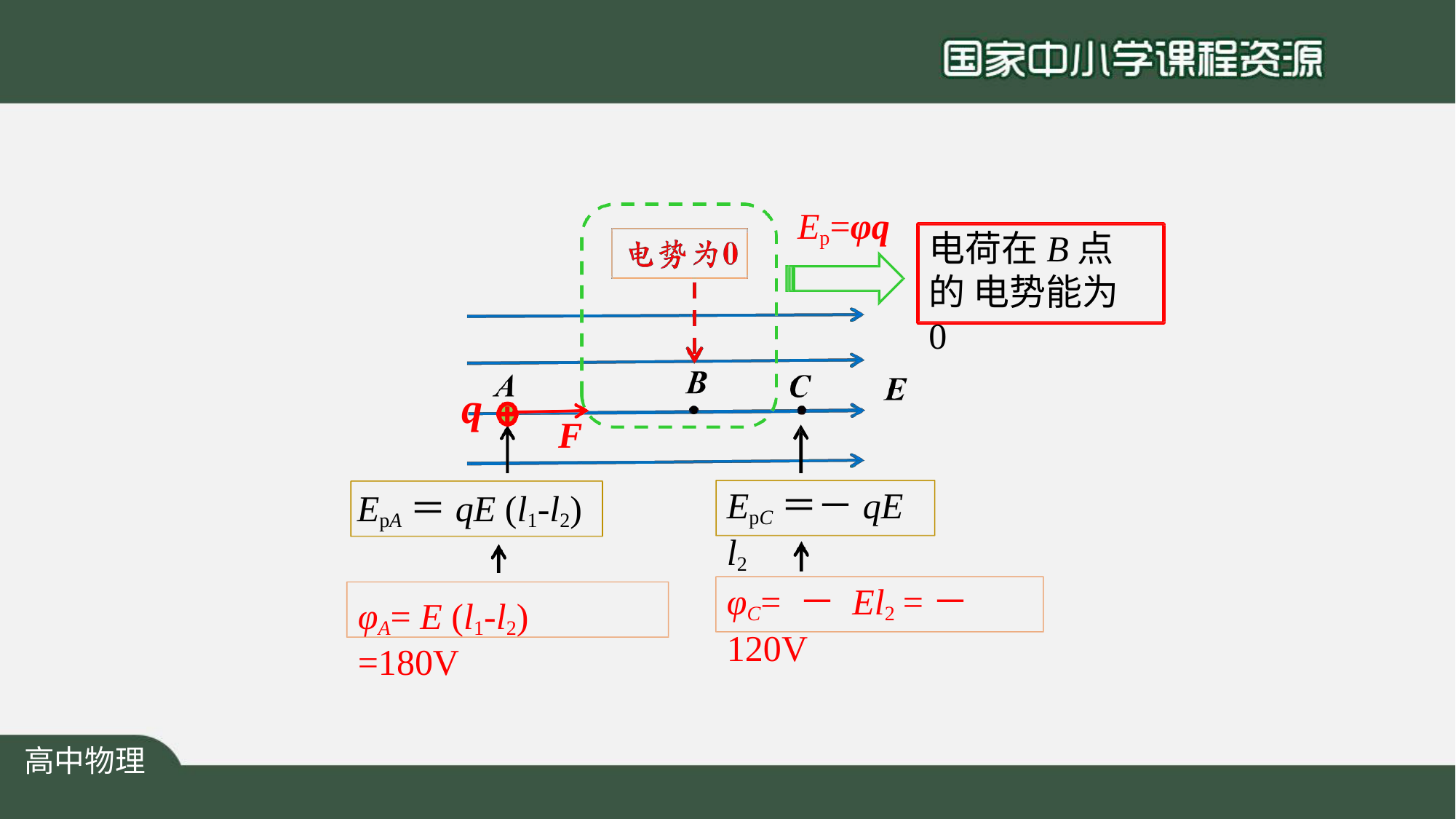

# Ep=φq

电荷在B点的 电势能为0

q

EpA＝qE (l1-l2)

φA= E (l1-l2) =180V
F

EpC＝－qE l2

φC= － El2 =－120V

高中物理